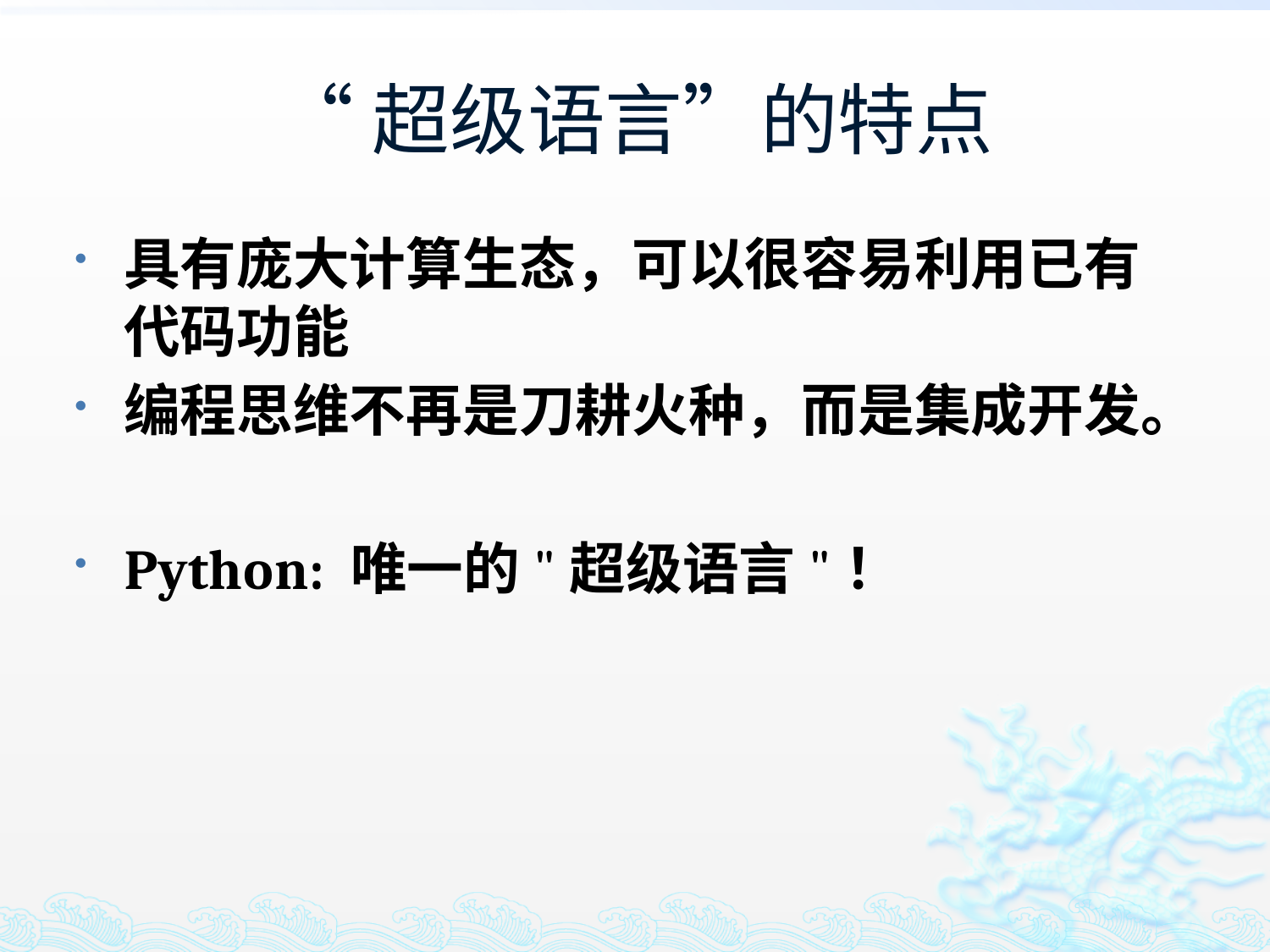

# “超级语言”的特点
具有庞大计算生态，可以很容易利用已有代码功能
编程思维不再是刀耕火种，而是集成开发。

Python: 唯一的"超级语言"！